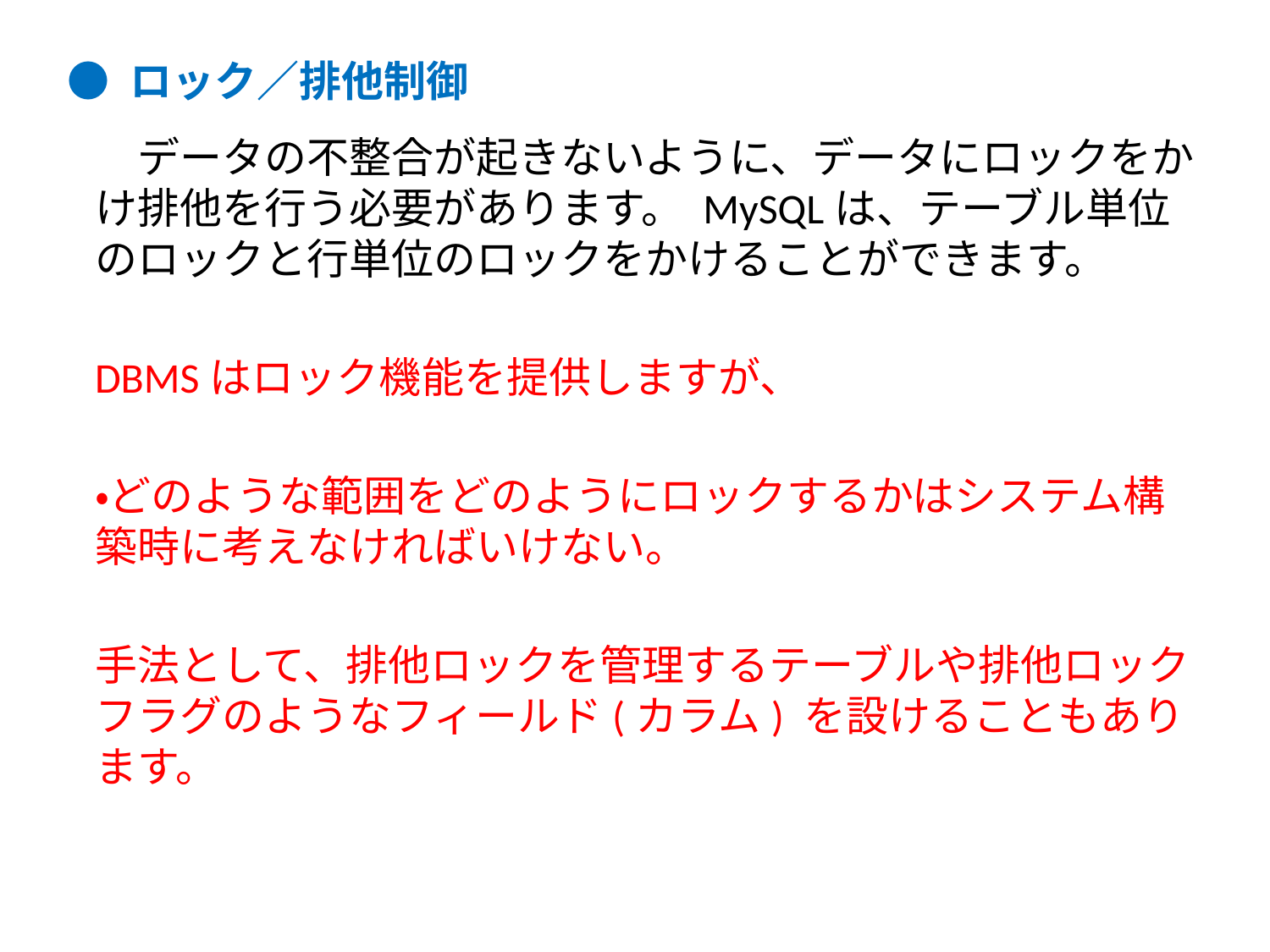

● ロック／排他制御
　データの不整合が起きないように、データにロックをかけ排他を行う必要があります。 MySQLは、テーブル単位のロックと行単位のロックをかけることができます。

DBMSはロック機能を提供しますが、

・どのような範囲をどのようにロックするかはシステム構築時に考えなければいけない。

手法として、排他ロックを管理するテーブルや排他ロックフラグのようなフィールド(カラム) を設けることもあります。